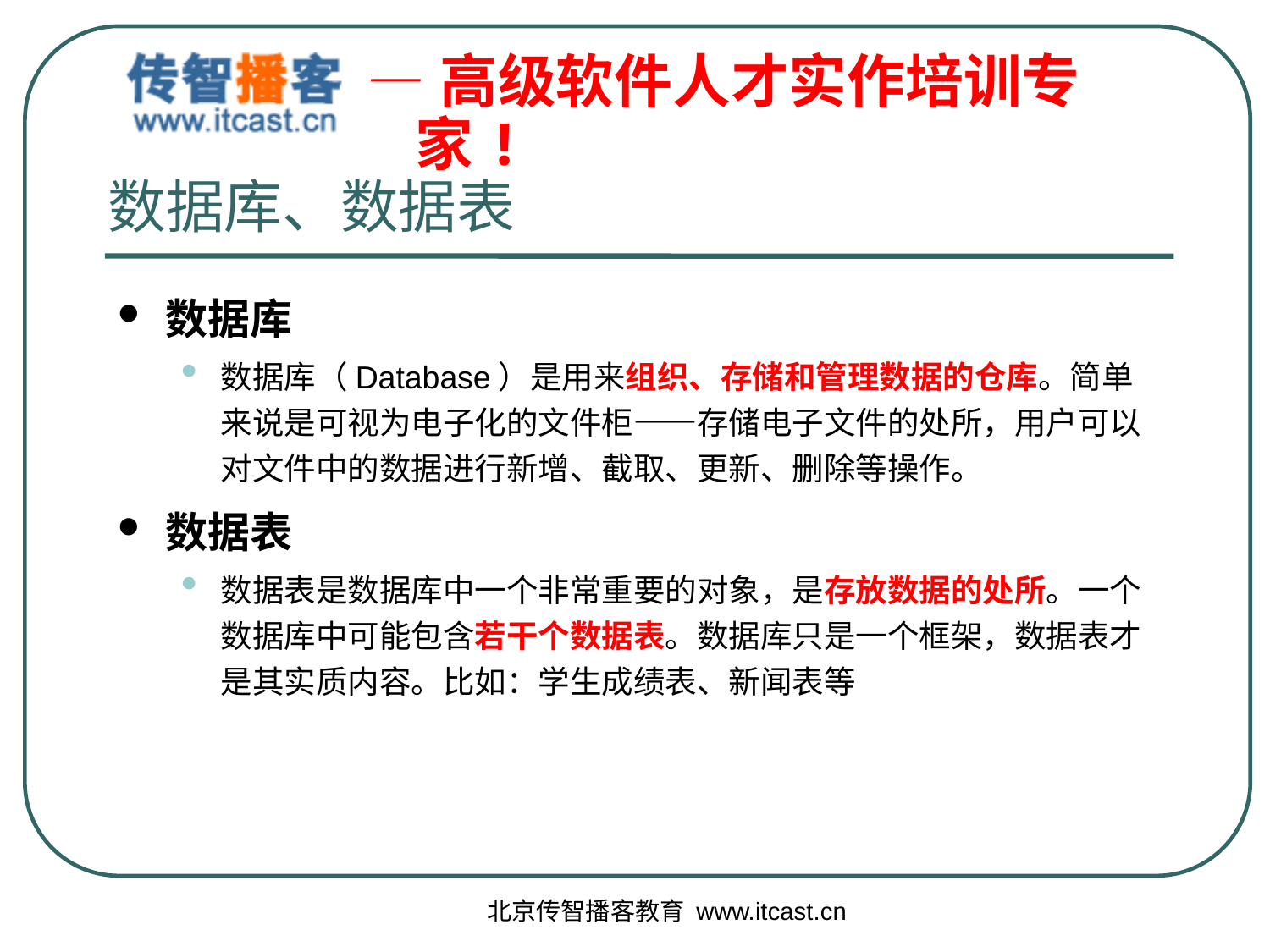

# 数据库、数据表
数据库
数据库（Database）是用来组织、存储和管理数据的仓库。简单来说是可视为电子化的文件柜——存储电子文件的处所，用户可以对文件中的数据进行新增、截取、更新、删除等操作。
数据表
数据表是数据库中一个非常重要的对象，是存放数据的处所。一个数据库中可能包含若干个数据表。数据库只是一个框架，数据表才是其实质内容。比如：学生成绩表、新闻表等